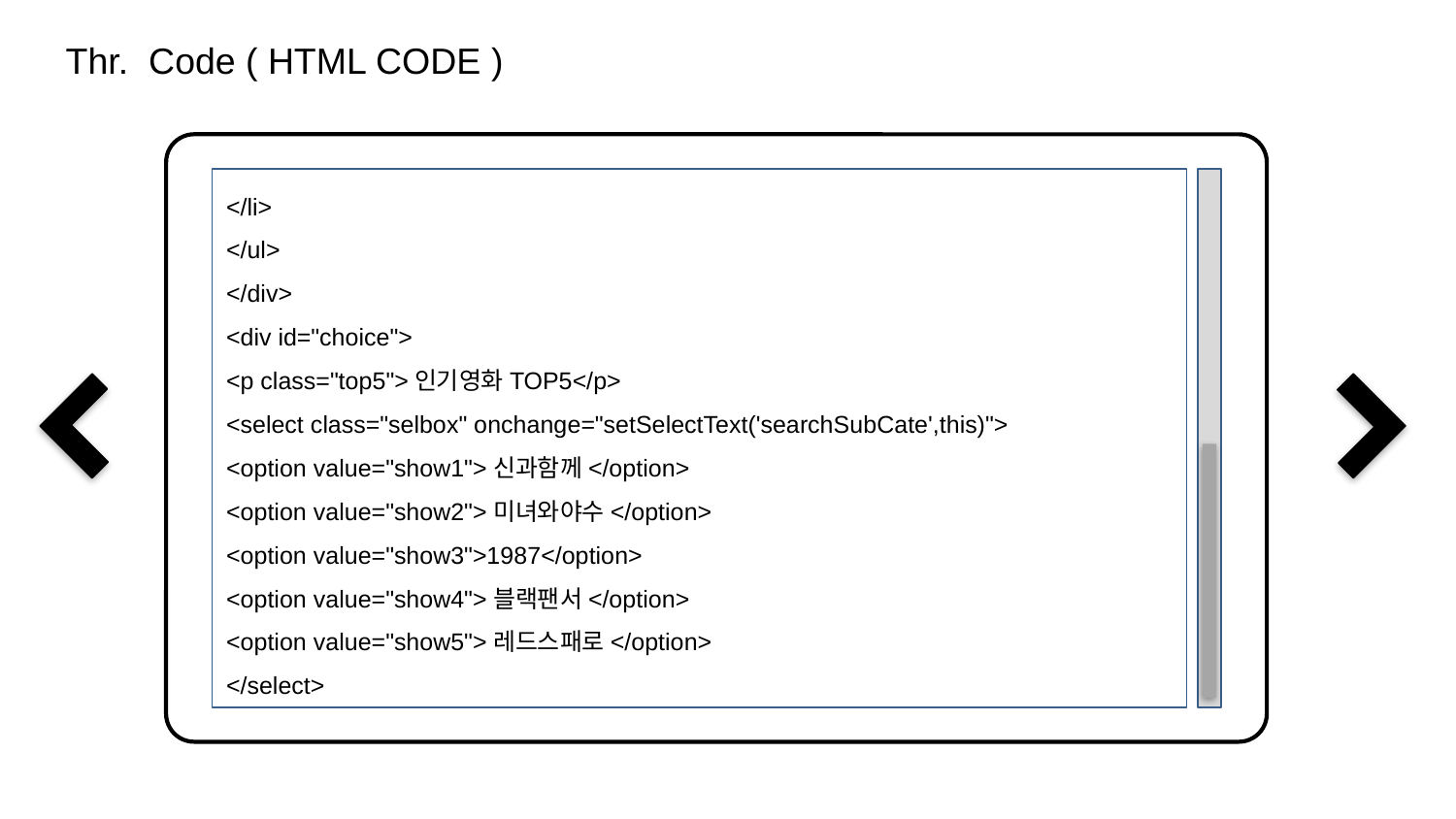

Thr.  Code ( HTML CODE )

</li>
</ul>
</div>
<div id="choice">
<p class="top5">인기영화TOP5</p>
<select class="selbox" onchange="setSelectText('searchSubCate',this)">
<option value="show1">신과함께</option>
<option value="show2">미녀와야수</option>
<option value="show3">1987</option>
<option value="show4">블랙팬서</option>
<option value="show5">레드스패로</option>
</select>